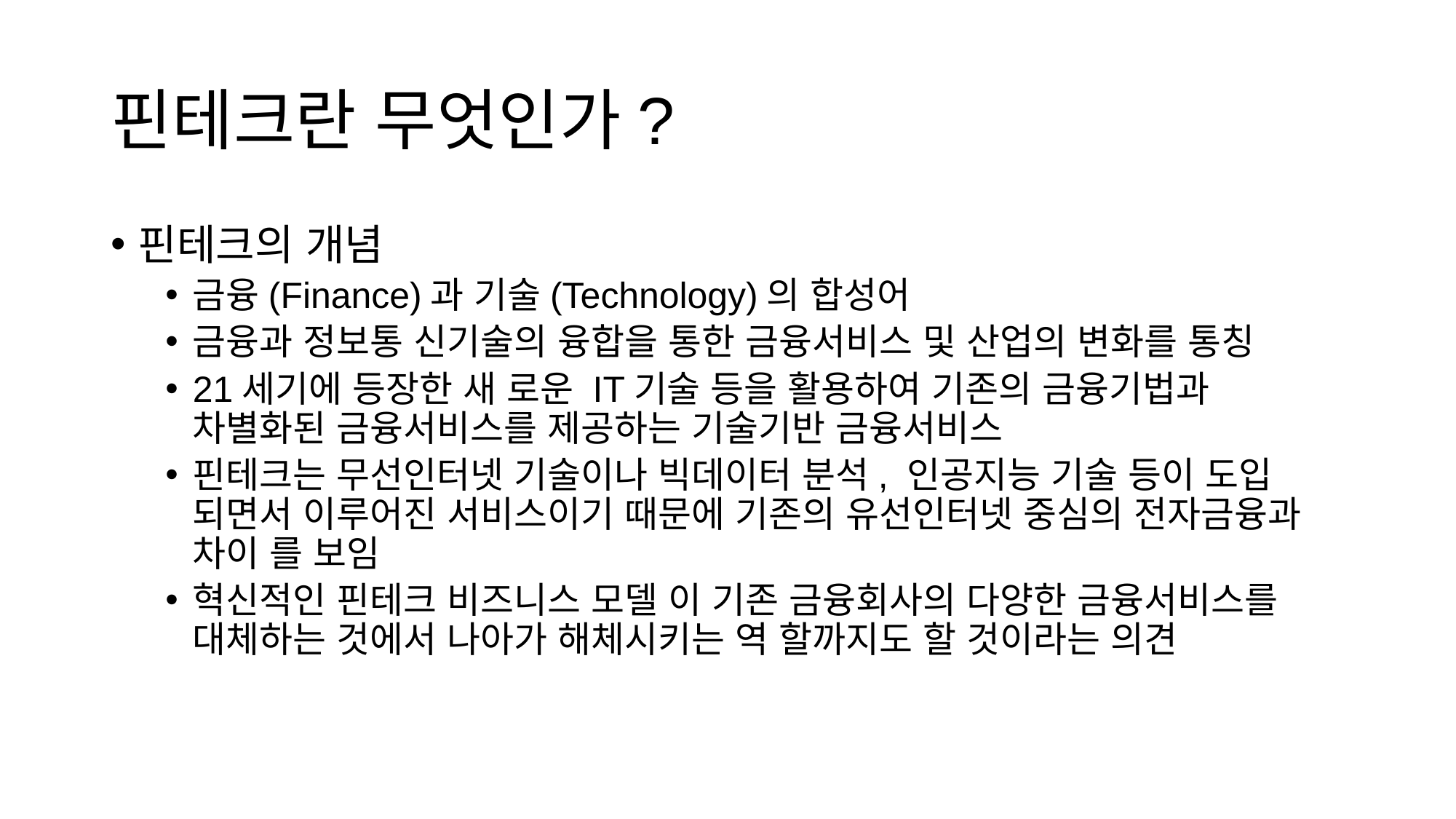

# 핀테크란 무엇인가?
핀테크의 개념
금융(Finance)과 기술(Technology)의 합성어
금융과 정보통 신기술의 융합을 통한 금융서비스 및 산업의 변화를 통칭
21세기에 등장한 새 로운 IT기술 등을 활용하여 기존의 금융기법과 차별화된 금융서비스를 제공하는 기술기반 금융서비스
핀테크는 무선인터넷 기술이나 빅데이터 분석, 인공지능 기술 등이 도입 되면서 이루어진 서비스이기 때문에 기존의 유선인터넷 중심의 전자금융과 차이 를 보임
혁신적인 핀테크 비즈니스 모델 이 기존 금융회사의 다양한 금융서비스를 대체하는 것에서 나아가 해체시키는 역 할까지도 할 것이라는 의견